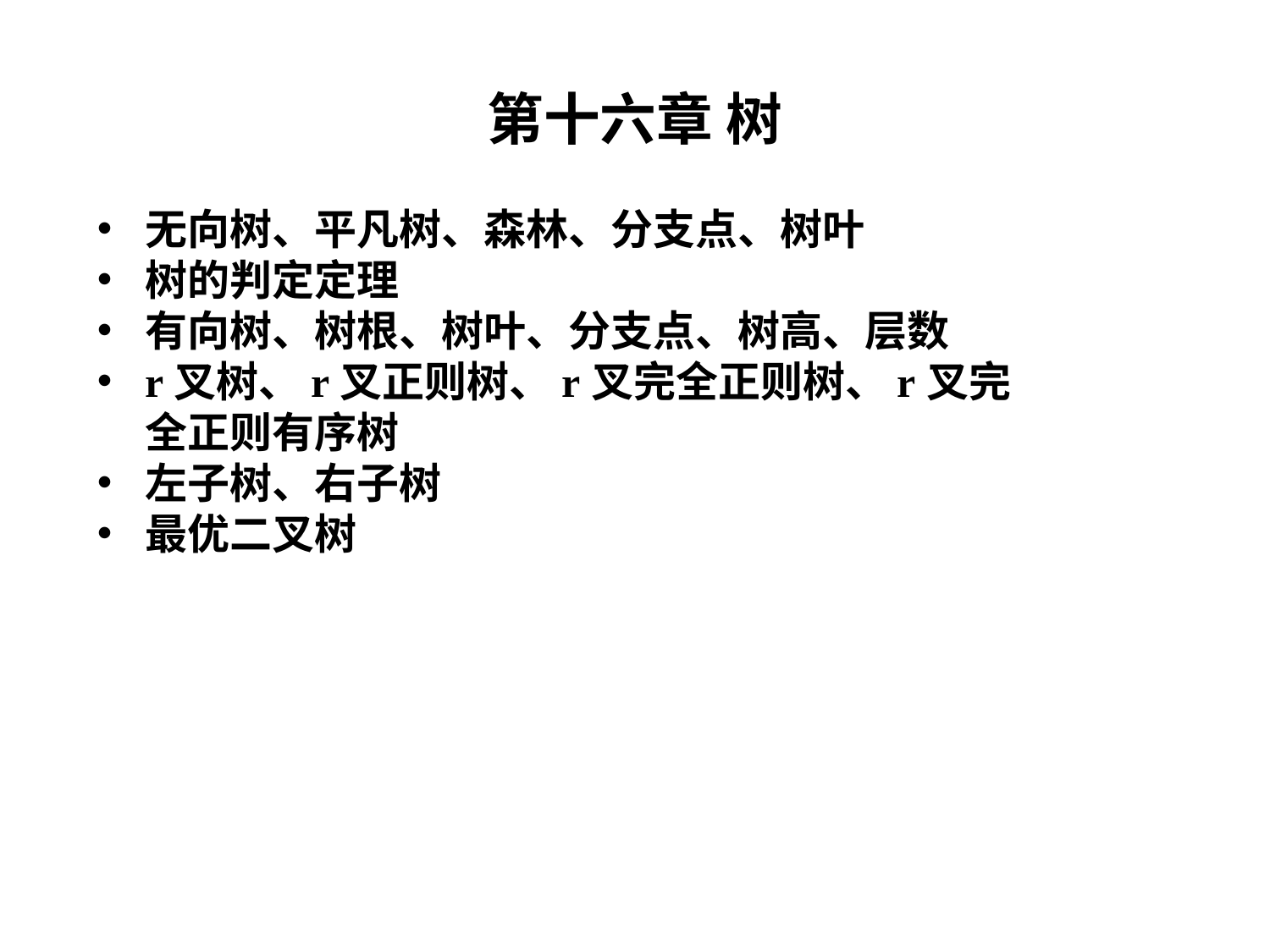

# 第十六章 树
无向树、平凡树、森林、分支点、树叶
树的判定定理
有向树、树根、树叶、分支点、树高、层数
r叉树、r叉正则树、r叉完全正则树、r叉完全正则有序树
左子树、右子树
最优二叉树